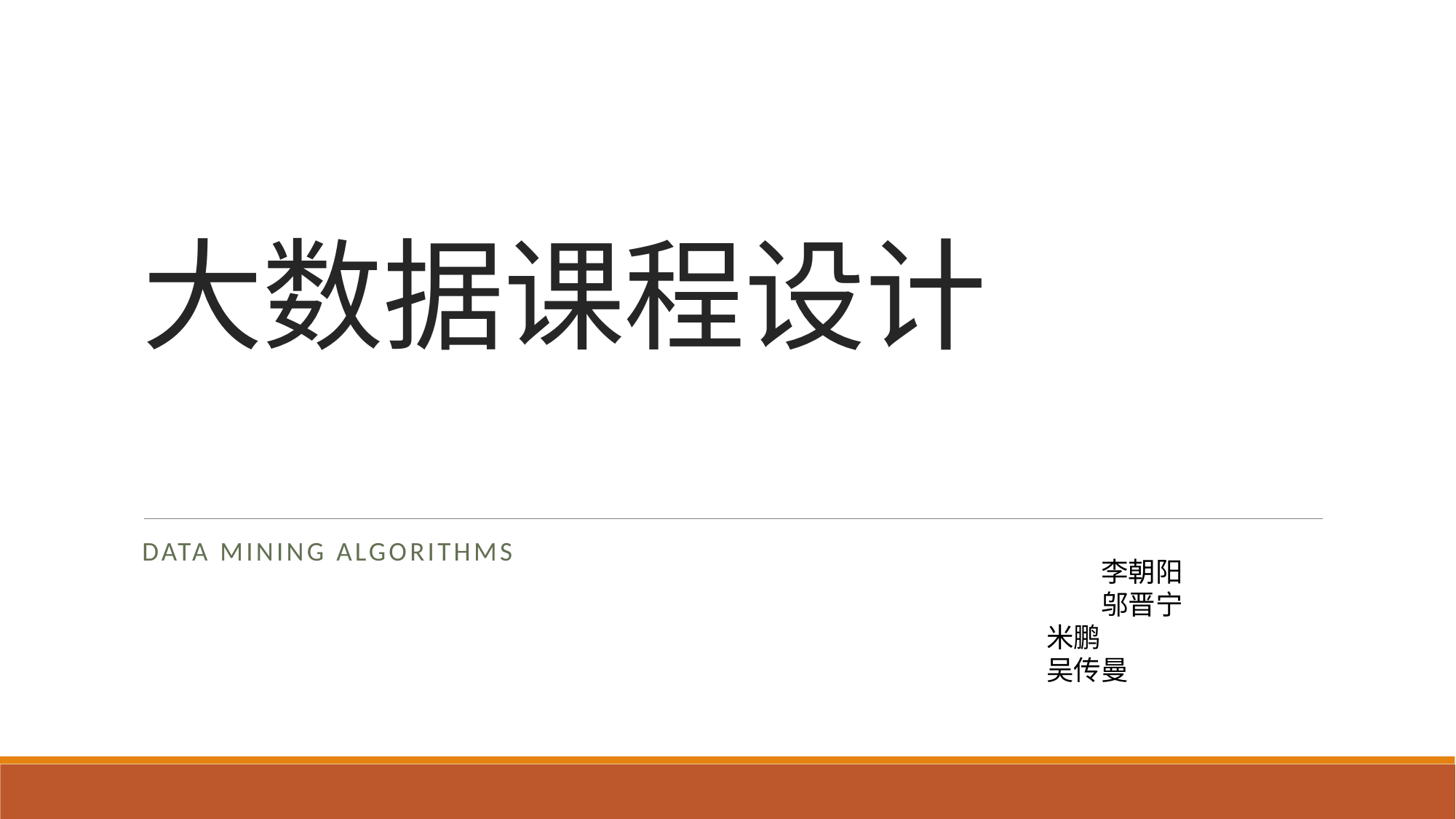

# 大数据课程设计
Data mining algorithms

	李朝阳
	邬晋宁
米鹏
吴传曼